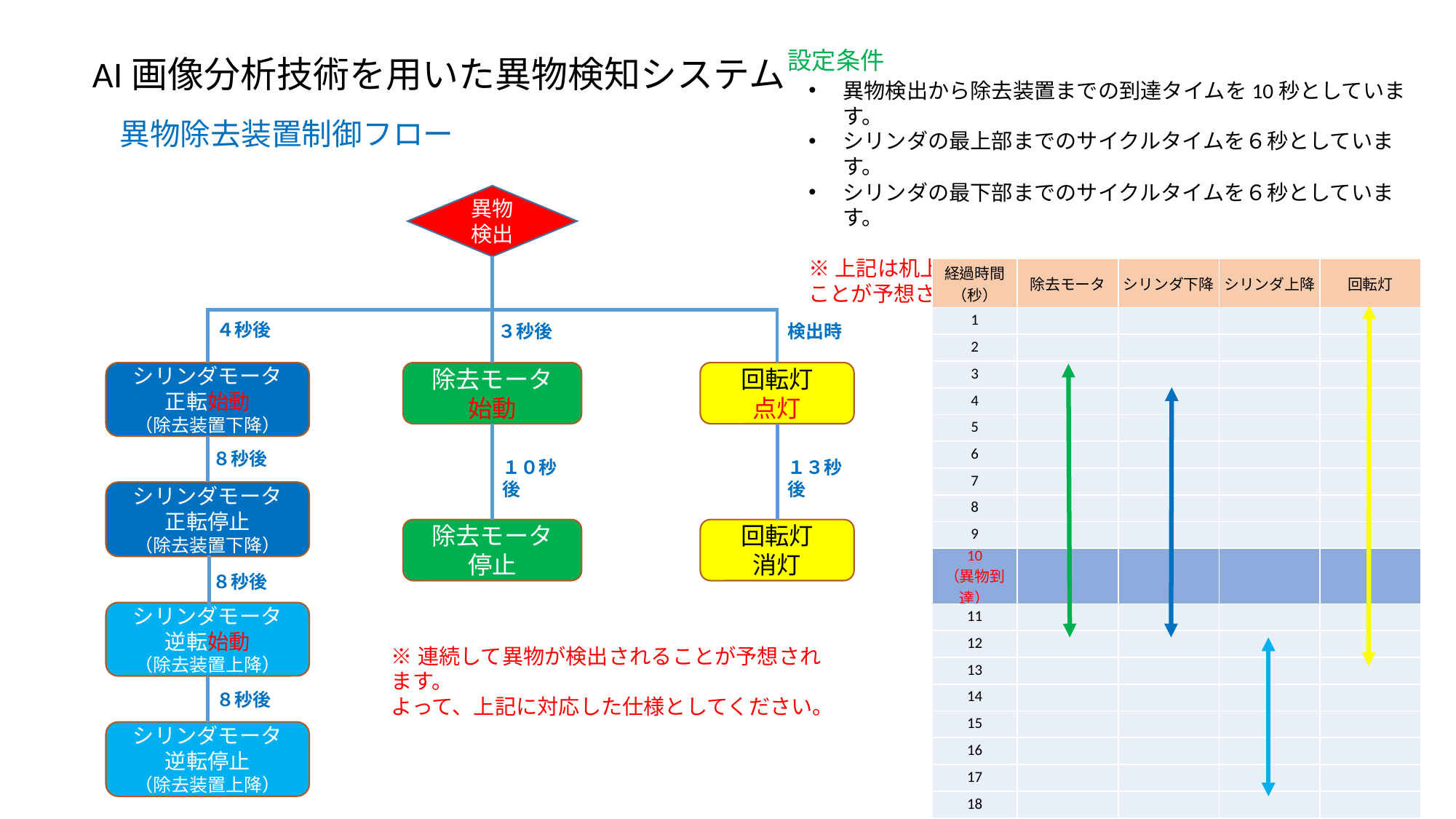

設定条件
AI画像分析技術を用いた異物検知システム
異物検出から除去装置までの到達タイムを10秒としています。
シリンダの最上部までのサイクルタイムを６秒としています。
シリンダの最下部までのサイクルタイムを６秒としています。

※上記は机上の計算であるため、実際に設置した場合、異なることが予想されます。よって、変更できる仕様としてください。
異物除去装置制御フロー
異物検出
| 経過時間 （秒） | 除去モータ | シリンダ下降 | シリンダ上降 | 回転灯 |
| --- | --- | --- | --- | --- |
| 1 |  |  |  |  |
| 2 |  |  |  |  |
| 3 |  |  |  |  |
| 4 |  |  |  |  |
| 5 |  |  |  |  |
| 6 |  |  |  |  |
| 7 |  |  |  |  |
| 8 |  |  |  |  |
| 9 |  |  |  |  |
| 10 （異物到達） |  |  |  |  |
| 11 |  |  |  |  |
| 12 |  |  |  |  |
| 13 |  |  |  |  |
| 14 |  |  |  |  |
| 15 |  |  |  |  |
| 16 |  |  |  |  |
| 17 |  |  |  |  |
| 18 |  |  |  |  |
４秒後
３秒後
検出時
除去モータ
始動
回転灯
点灯
シリンダモータ
正転始動
（除去装置下降）
８秒後
１０秒後
１３秒後
シリンダモータ
正転停止
（除去装置下降）
除去モータ
停止
回転灯
消灯
８秒後
シリンダモータ
逆転始動
（除去装置上降）
※連続して異物が検出されることが予想されます。
よって、上記に対応した仕様としてください。
８秒後
８秒後
シリンダモータ
逆転停止
（除去装置上降）